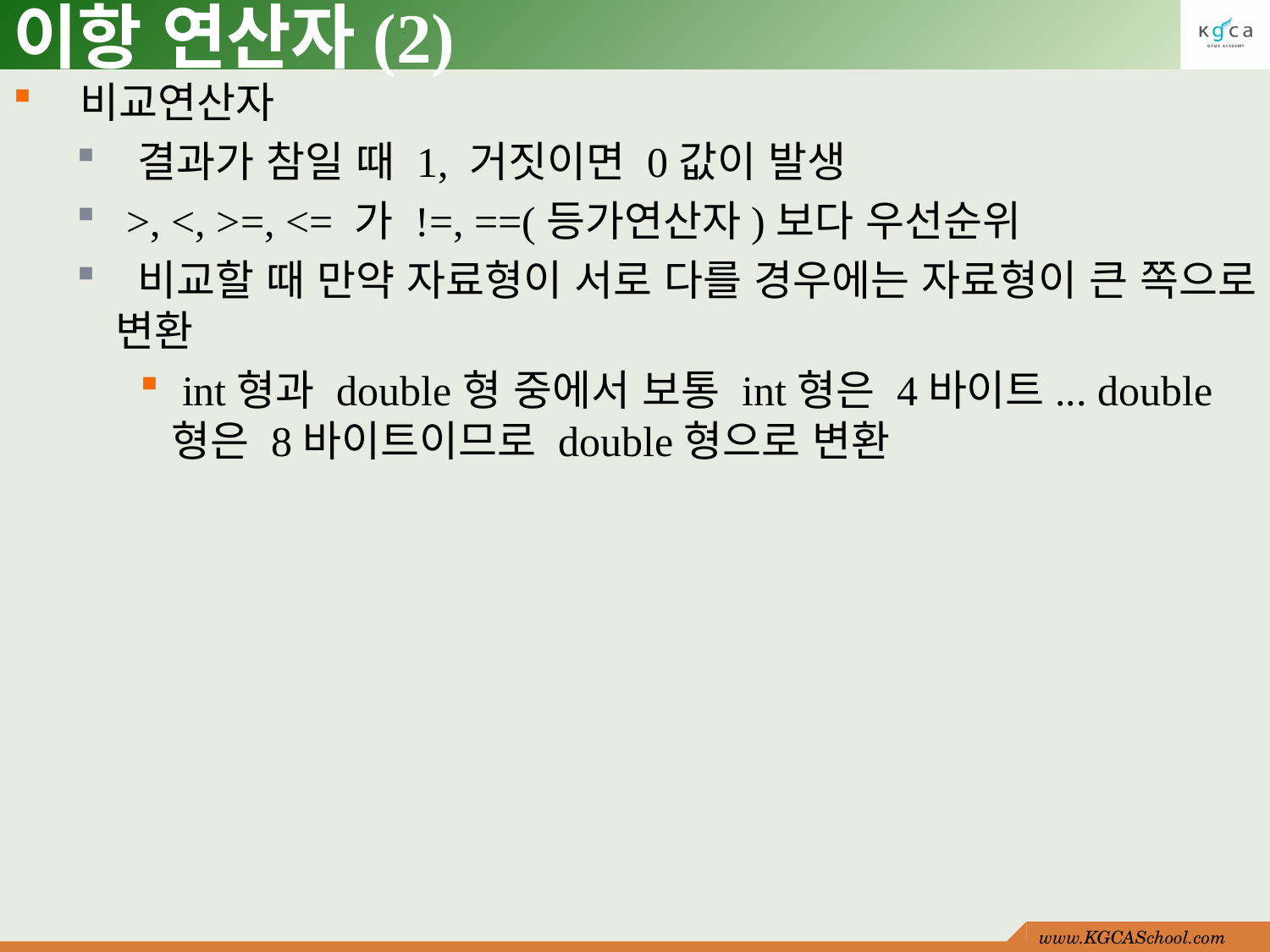

# 이항 연산자(2)
 비교연산자
 결과가 참일 때 1, 거짓이면 0값이 발생
 >, <, >=, <= 가 !=, ==(등가연산자)보다 우선순위
 비교할 때 만약 자료형이 서로 다를 경우에는 자료형이 큰 쪽으로 변환
 int형과 double형 중에서 보통 int형은 4바이트... double형은 8바이트이므로 double형으로 변환